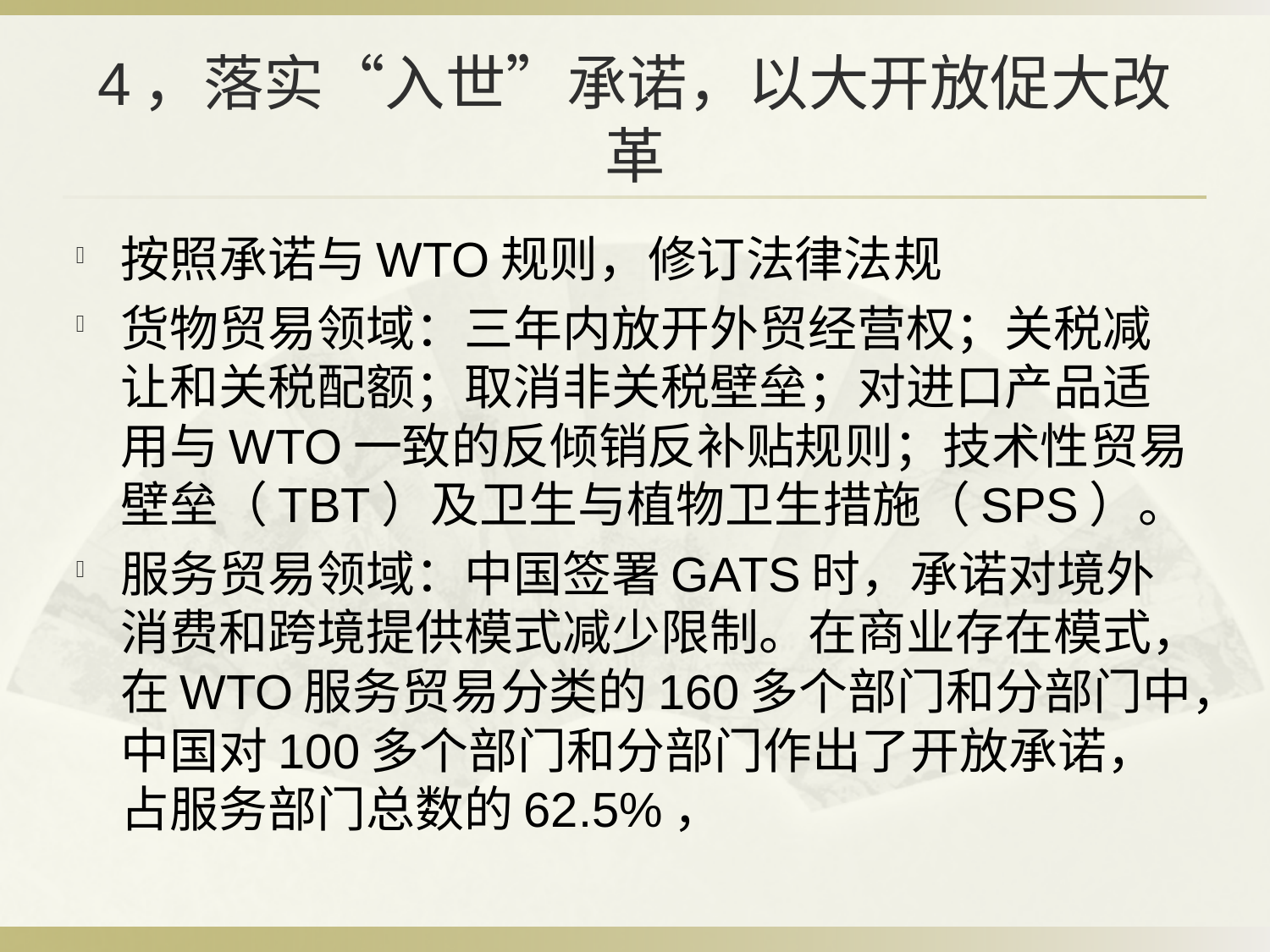

# 4，落实“入世”承诺，以大开放促大改革
按照承诺与WTO规则，修订法律法规
货物贸易领域：三年内放开外贸经营权；关税减让和关税配额；取消非关税壁垒；对进口产品适用与WTO一致的反倾销反补贴规则；技术性贸易壁垒（TBT）及卫生与植物卫生措施（SPS）。
服务贸易领域：中国签署GATS时，承诺对境外消费和跨境提供模式减少限制。在商业存在模式，在WTO服务贸易分类的160多个部门和分部门中，中国对100多个部门和分部门作出了开放承诺，占服务部门总数的62.5%，